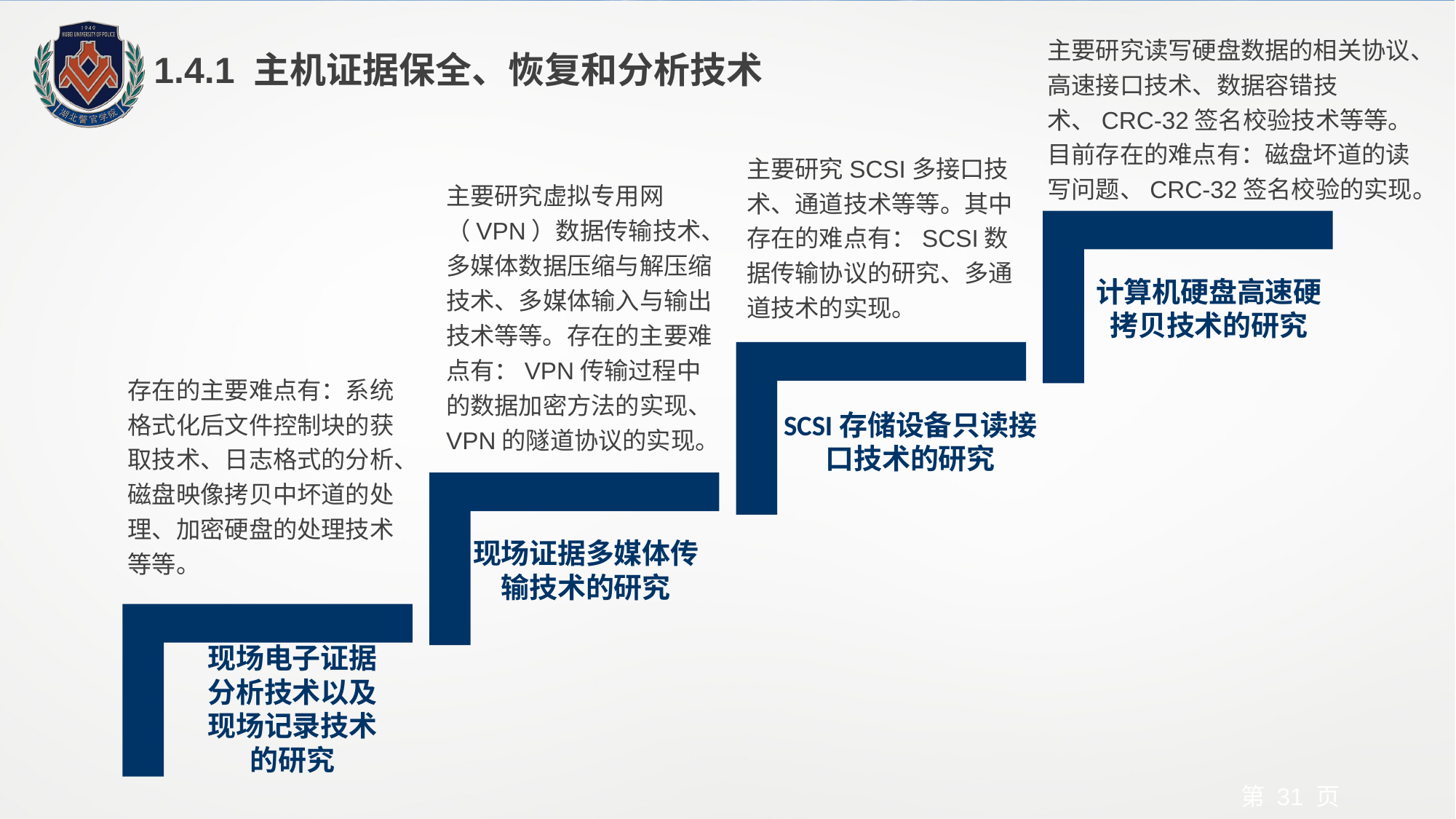

主要研究读写硬盘数据的相关协议、高速接口技术、数据容错技术、CRC-32签名校验技术等等。目前存在的难点有：磁盘坏道的读写问题、CRC-32签名校验的实现。
1.4.1 主机证据保全、恢复和分析技术
主要研究SCSI多接口技术、通道技术等等。其中存在的难点有：SCSI数据传输协议的研究、多通道技术的实现。
主要研究虚拟专用网（VPN）数据传输技术、多媒体数据压缩与解压缩技术、多媒体输入与输出技术等等。存在的主要难点有：VPN传输过程中的数据加密方法的实现、VPN的隧道协议的实现。

计算机硬盘高速硬拷贝技术的研究

SCSI存储设备只读接口技术的研究
存在的主要难点有：系统格式化后文件控制块的获取技术、日志格式的分析、磁盘映像拷贝中坏道的处理、加密硬盘的处理技术等等。

现场证据多媒体传输技术的研究

现场电子证据分析技术以及现场记录技术的研究